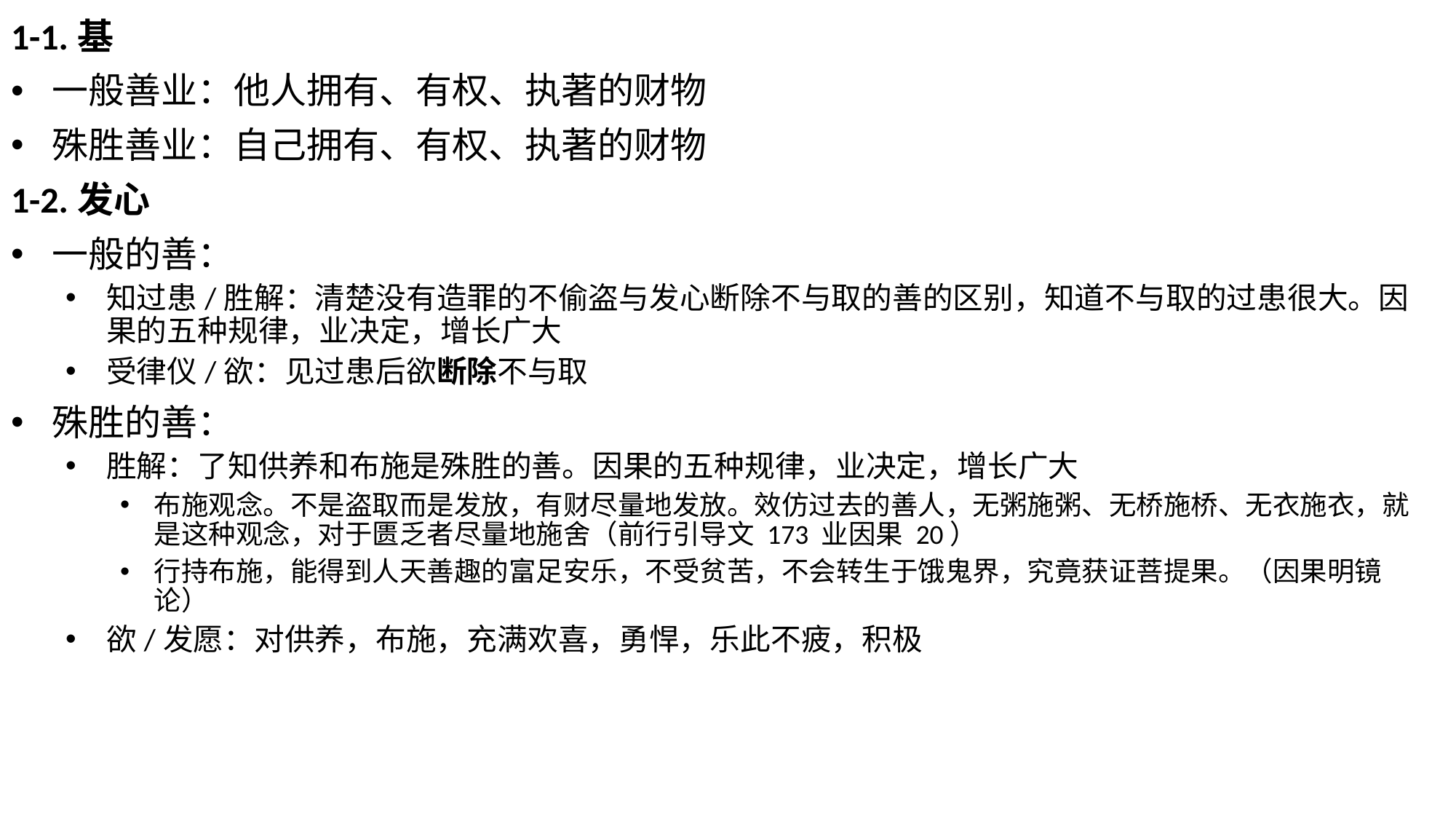

1-1.基
一般善业：他人拥有、有权、执著的财物
殊胜善业：自己拥有、有权、执著的财物
1-2.发心
一般的善：
知过患/胜解：清楚没有造罪的不偷盗与发心断除不与取的善的区别，知道不与取的过患很大。因果的五种规律，业决定，增长广大
受律仪/欲：见过患后欲断除不与取
殊胜的善：
胜解：了知供养和布施是殊胜的善。因果的五种规律，业决定，增长广大
布施观念。不是盗取而是发放，有财尽量地发放。效仿过去的善人，无粥施粥、无桥施桥、无衣施衣，就是这种观念，对于匮乏者尽量地施舍（前行引导文 173 业因果 20）
行持布施，能得到人天善趣的富足安乐，不受贫苦，不会转生于饿鬼界，究竟获证菩提果。（因果明镜论）
欲/发愿：对供养，布施，充满欢喜，勇悍，乐此不疲，积极